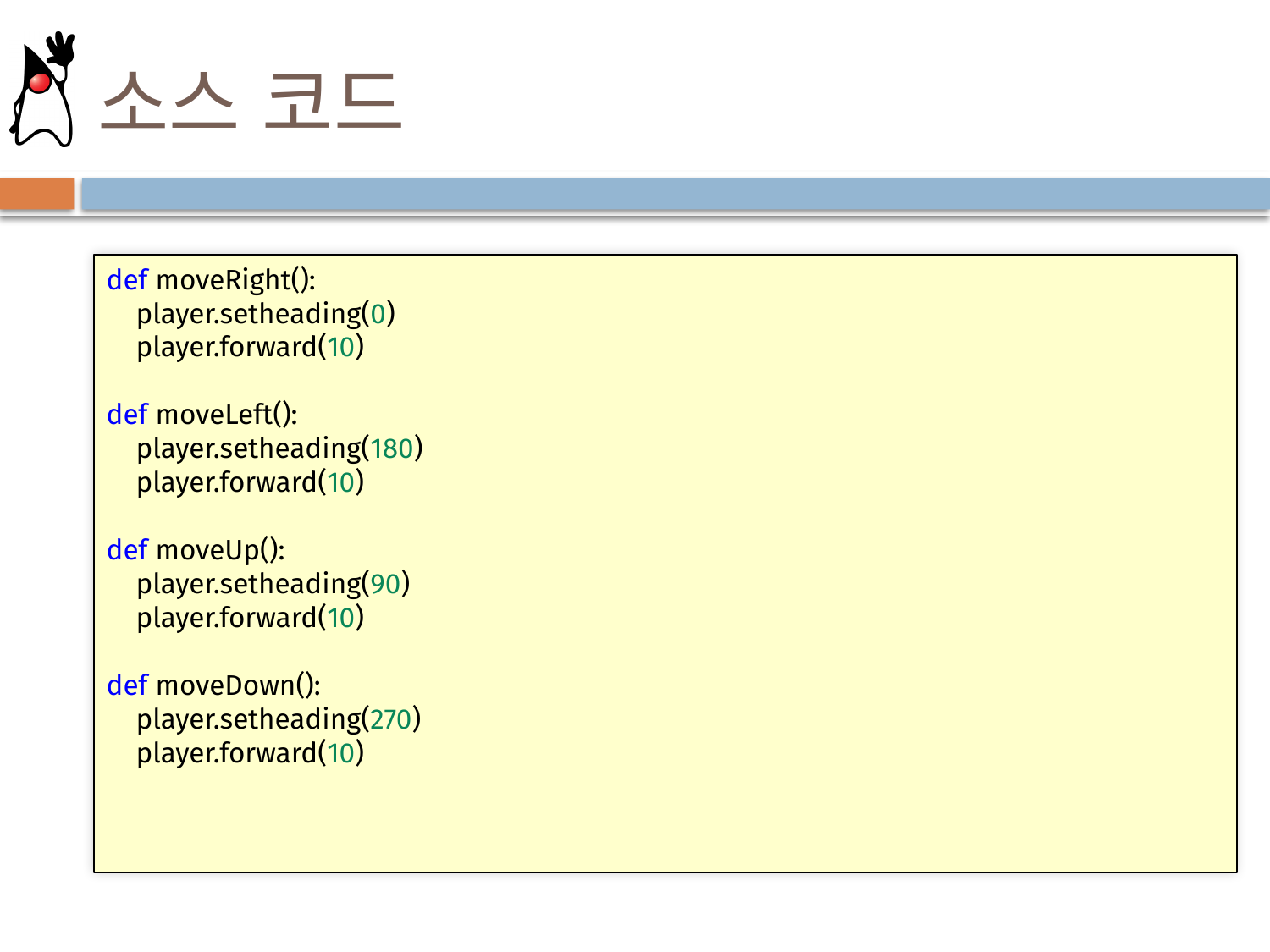

# 소스 코드
def moveRight():
    player.setheading(0)
    player.forward(10)
def moveLeft():
    player.setheading(180)
    player.forward(10)
def moveUp():
    player.setheading(90)
    player.forward(10)
def moveDown():
    player.setheading(270)
    player.forward(10)